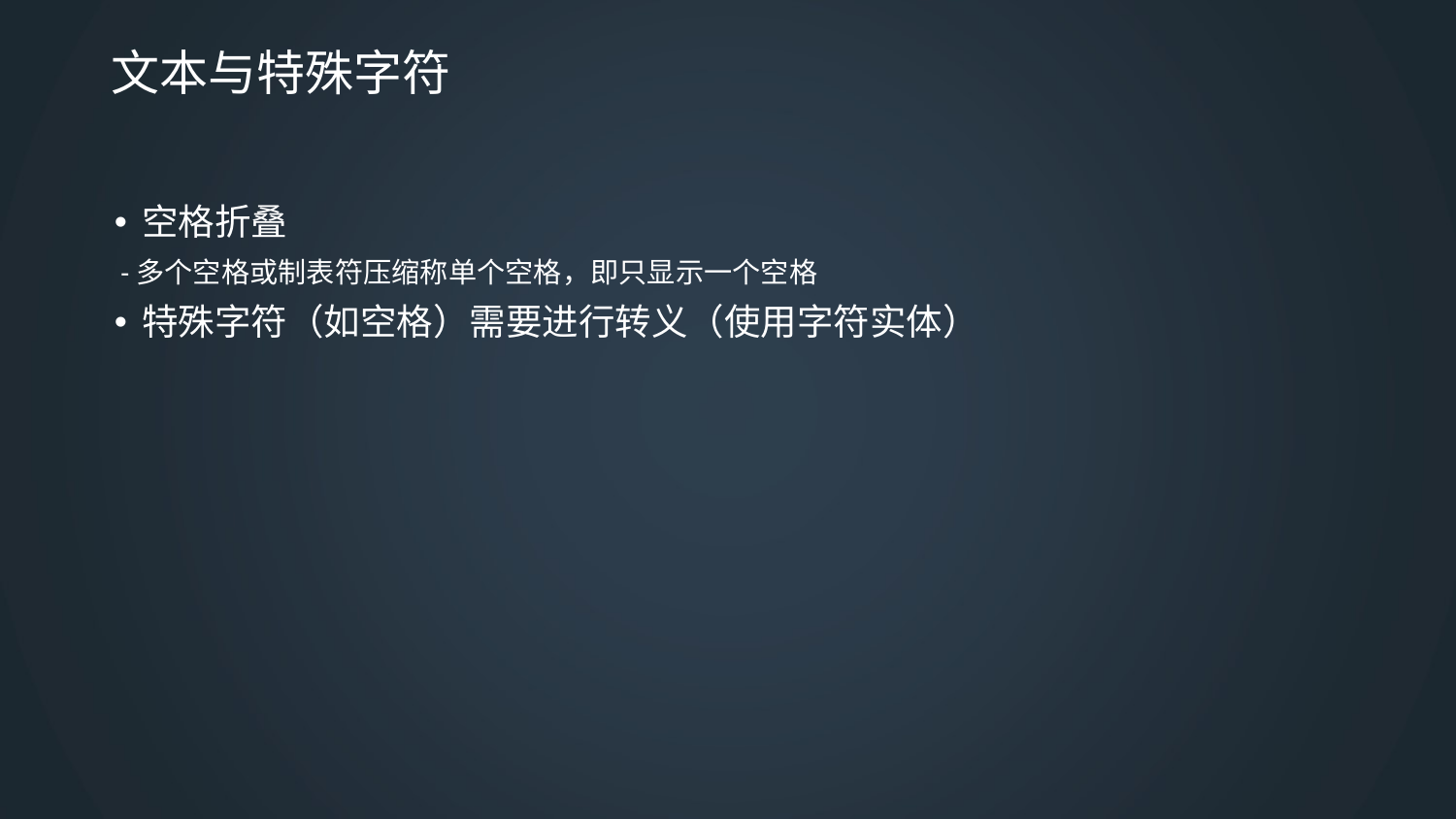

# 文本与特殊字符
空格折叠
 -多个空格或制表符压缩称单个空格，即只显示一个空格
特殊字符（如空格）需要进行转义（使用字符实体）